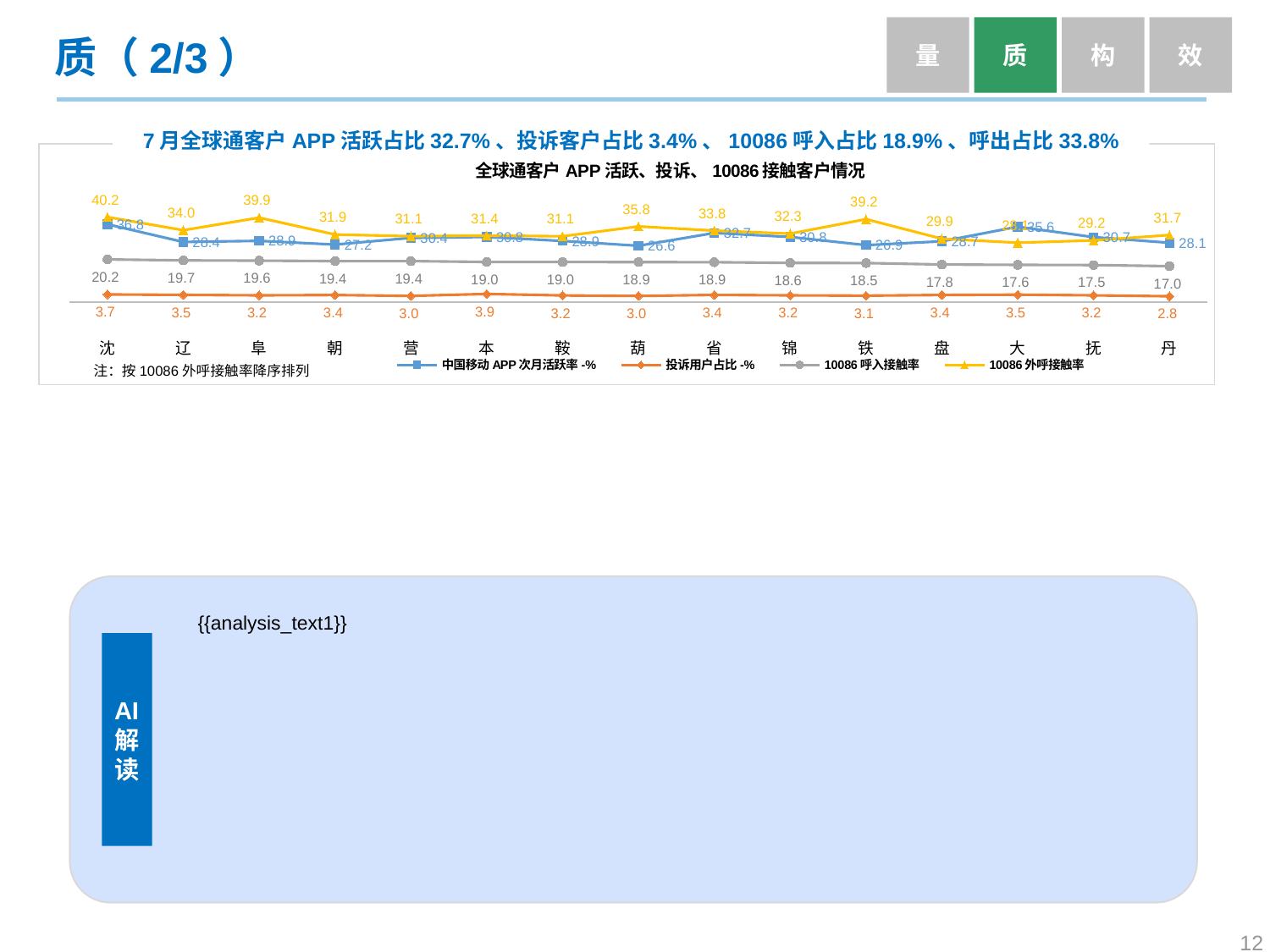

量
质
构
效
质（2/3）
7月全球通客户APP活跃占比32.7%、投诉客户占比3.4%、10086呼入占比18.9%、呼出占比33.8%

### Chart: 全球通客户APP活跃、投诉、10086接触客户情况

| Category | 中国移动APP次月活跃率-% | 投诉用户占比-% | 10086呼入接触率 | 10086外呼接触率 |
|---|---|---|---|---|
| 沈 | 36.77 | 3.66 | 20.2 | 40.18 |
| 辽 | 28.42 | 3.45 | 19.73 | 33.96 |
| 阜 | 28.94 | 3.23 | 19.62 | 39.87 |
| 朝 | 27.2 | 3.38 | 19.41 | 31.93 |
| 营 | 30.36 | 2.97 | 19.39 | 31.14 |
| 本 | 30.81 | 3.9 | 18.99 | 31.44 |
| 鞍 | 28.89 | 3.19 | 18.97 | 31.11 |
| 葫 | 26.64 | 2.95 | 18.92 | 35.75 |
| 省 | 32.67 | 3.41 | 18.88 | 33.77 |
| 锦 | 30.77 | 3.23 | 18.55 | 32.34 |
| 铁 | 26.94 | 3.1 | 18.47 | 39.18 |
| 盘 | 28.73 | 3.4 | 17.79 | 29.94 |
| 大 | 35.61 | 3.54 | 17.63 | 28.07 |
| 抚 | 30.72 | 3.23 | 17.54 | 29.16 |
| 丹 | 28.05 | 2.82 | 17.02 | 31.7 |
|  |
| --- |
注：按10086外呼接触率降序排列

{{analysis_text1}}
AI解
读